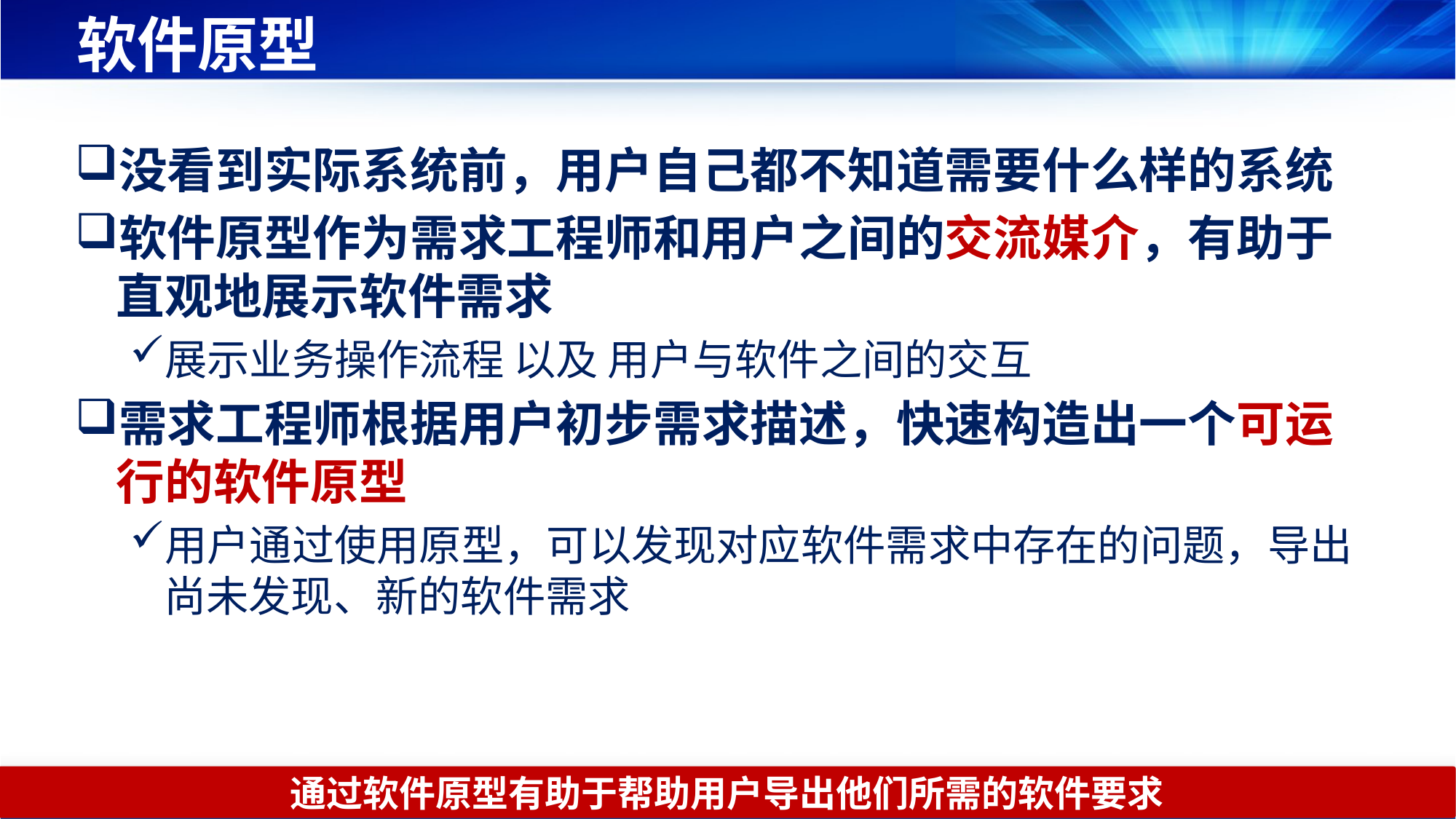

# 软件原型
没看到实际系统前，用户自己都不知道需要什么样的系统
软件原型作为需求工程师和用户之间的交流媒介，有助于直观地展示软件需求
展示业务操作流程 以及 用户与软件之间的交互
需求工程师根据用户初步需求描述，快速构造出一个可运行的软件原型
用户通过使用原型，可以发现对应软件需求中存在的问题，导出尚未发现、新的软件需求
通过软件原型有助于帮助用户导出他们所需的软件要求